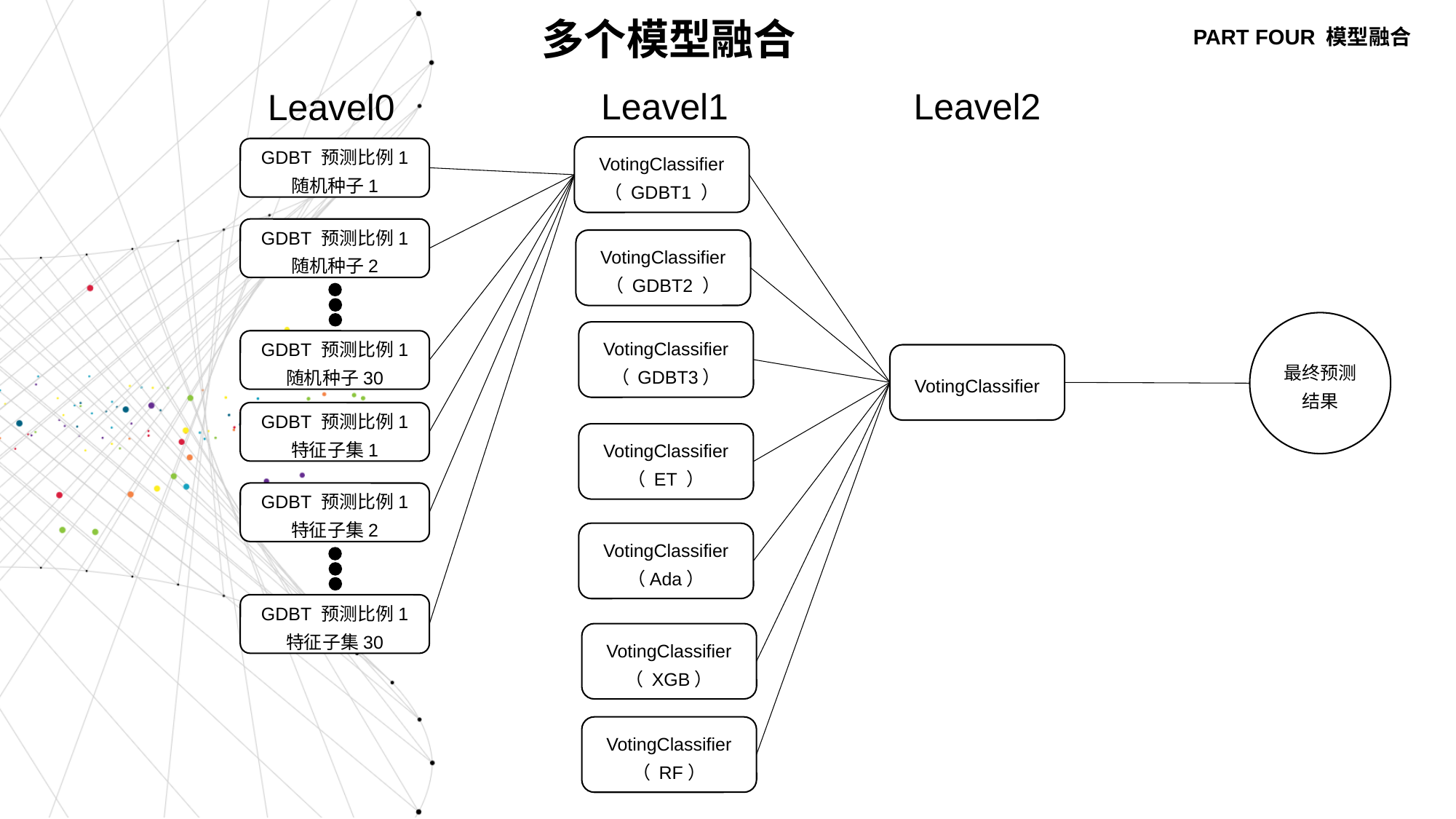

多个模型融合
PART FOUR 模型融合
Leavel1
Leavel2
Leavel0
VotingClassifier
（ GDBT1 ）
GDBT 预测比例1 随机种子1
GDBT 预测比例1 随机种子2
VotingClassifier
（ GDBT2 ）

最终预测结果

VotingClassifier
（ GDBT3）
GDBT 预测比例1 随机种子30
VotingClassifier
GDBT 预测比例1 特征子集1
VotingClassifier
（ ET ）
GDBT 预测比例1 特征子集2
VotingClassifier
（Ada）

GDBT 预测比例1 特征子集30
VotingClassifier
（ XGB）
VotingClassifier
（ RF）